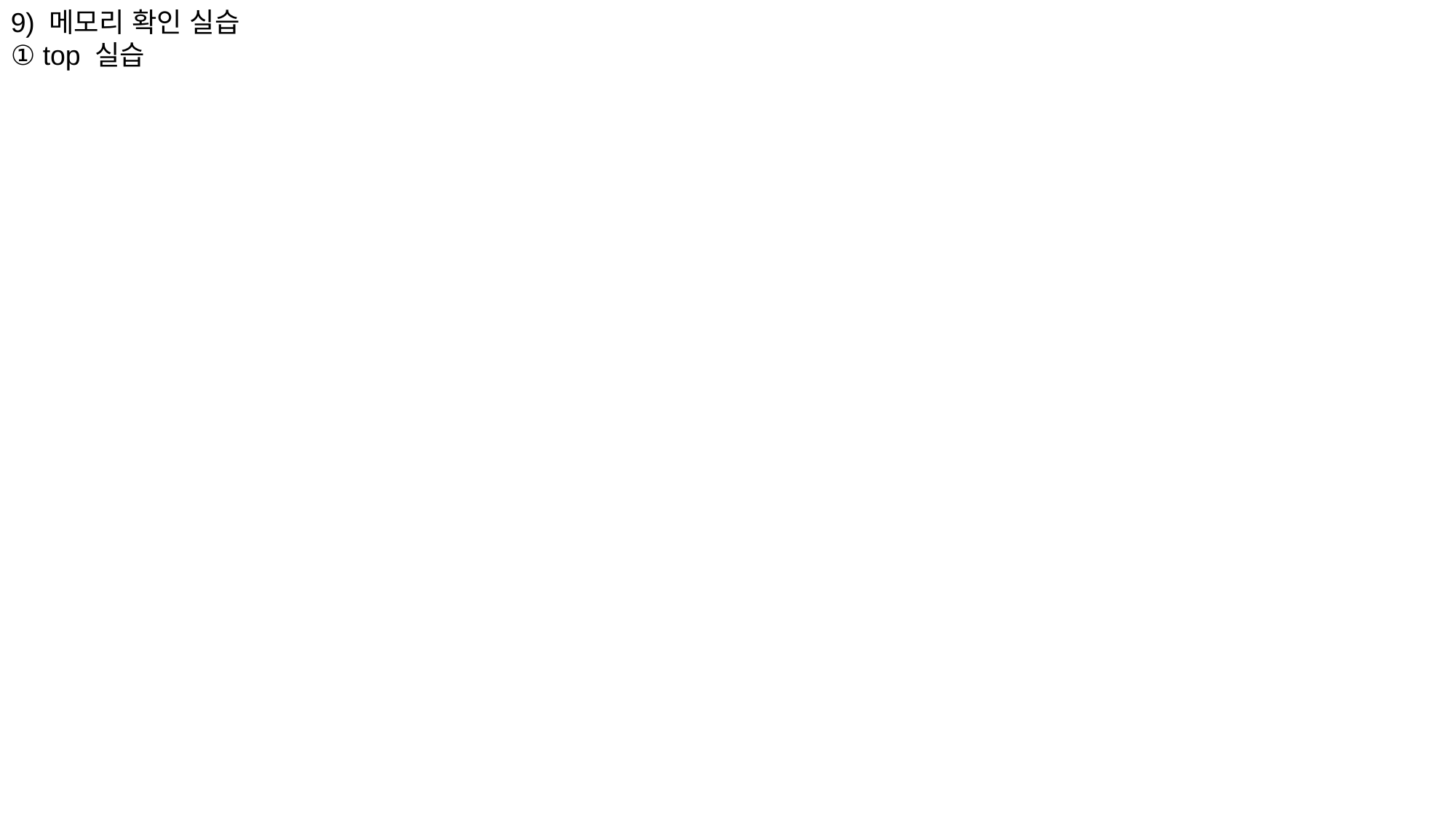

9) 메모리 확인 실습
① top 실습